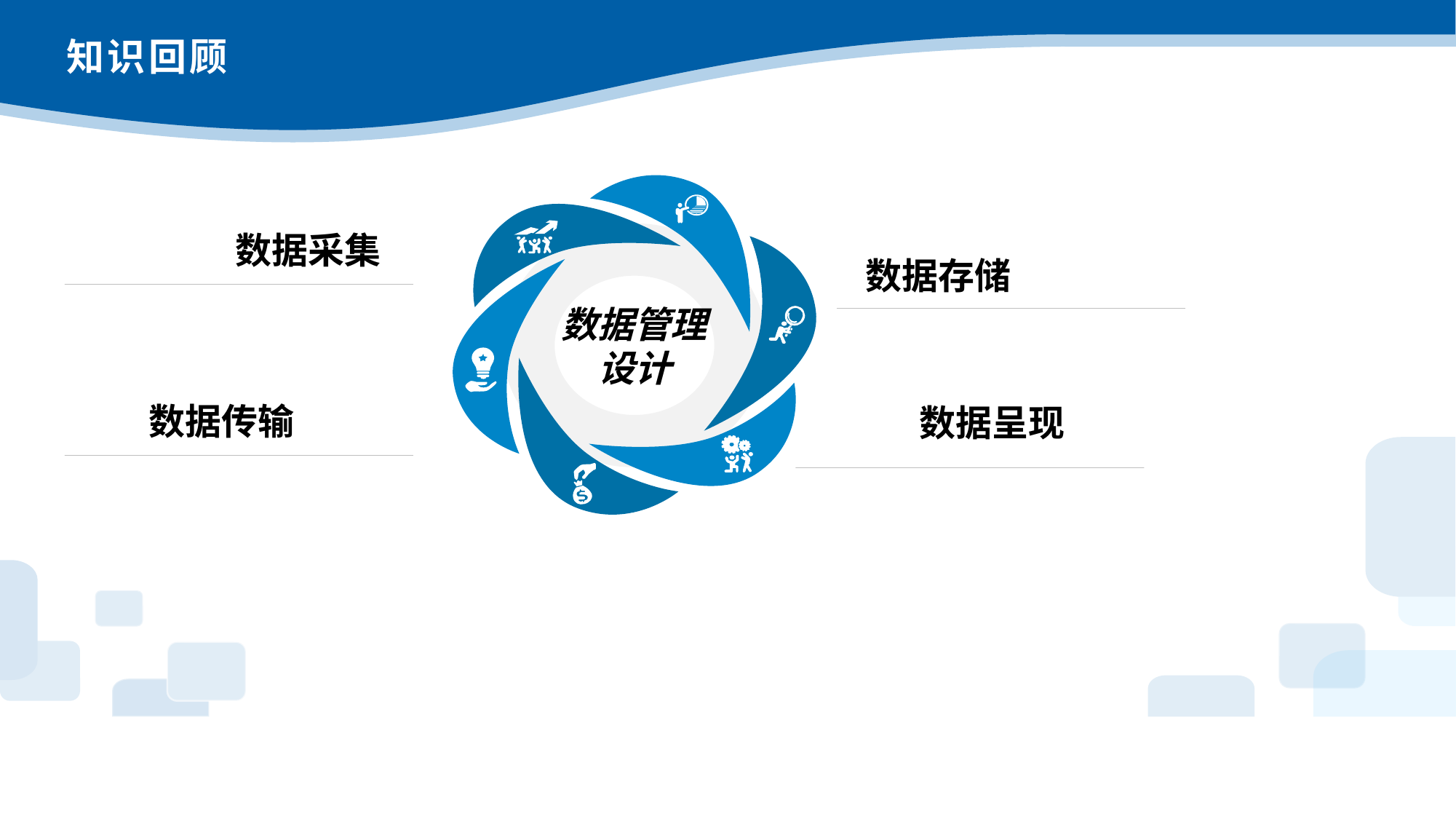

# 知识回顾

数据管理设计
数据采集

数据存储

数据传输

数据呈现